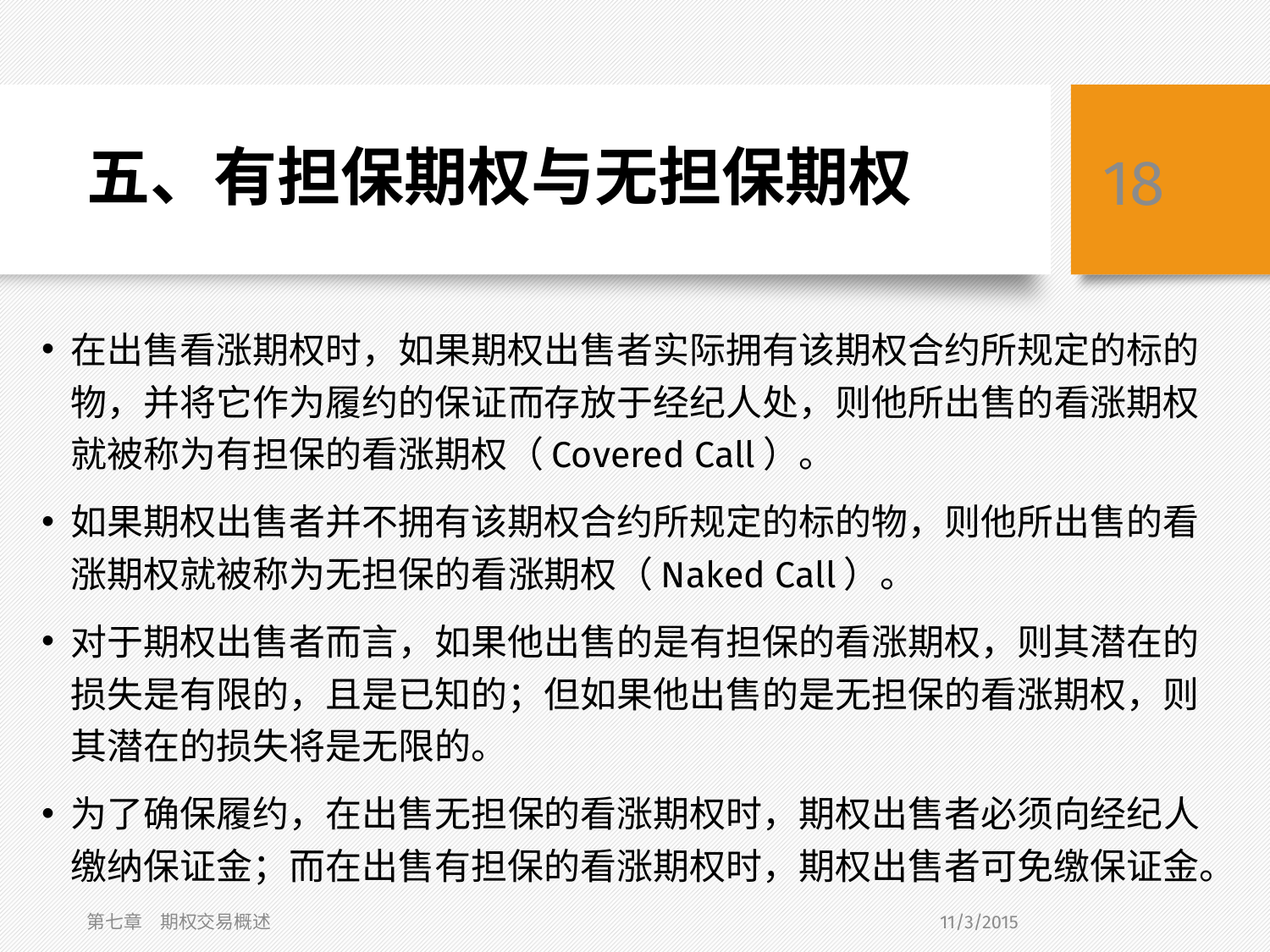

# 五、有担保期权与无担保期权
18
在出售看涨期权时，如果期权出售者实际拥有该期权合约所规定的标的物，并将它作为履约的保证而存放于经纪人处，则他所出售的看涨期权就被称为有担保的看涨期权（Covered Call）。
如果期权出售者并不拥有该期权合约所规定的标的物，则他所出售的看涨期权就被称为无担保的看涨期权（Naked Call）。
对于期权出售者而言，如果他出售的是有担保的看涨期权，则其潜在的损失是有限的，且是已知的；但如果他出售的是无担保的看涨期权，则其潜在的损失将是无限的。
为了确保履约，在出售无担保的看涨期权时，期权出售者必须向经纪人缴纳保证金；而在出售有担保的看涨期权时，期权出售者可免缴保证金。
11/3/2015
第七章　期权交易概述